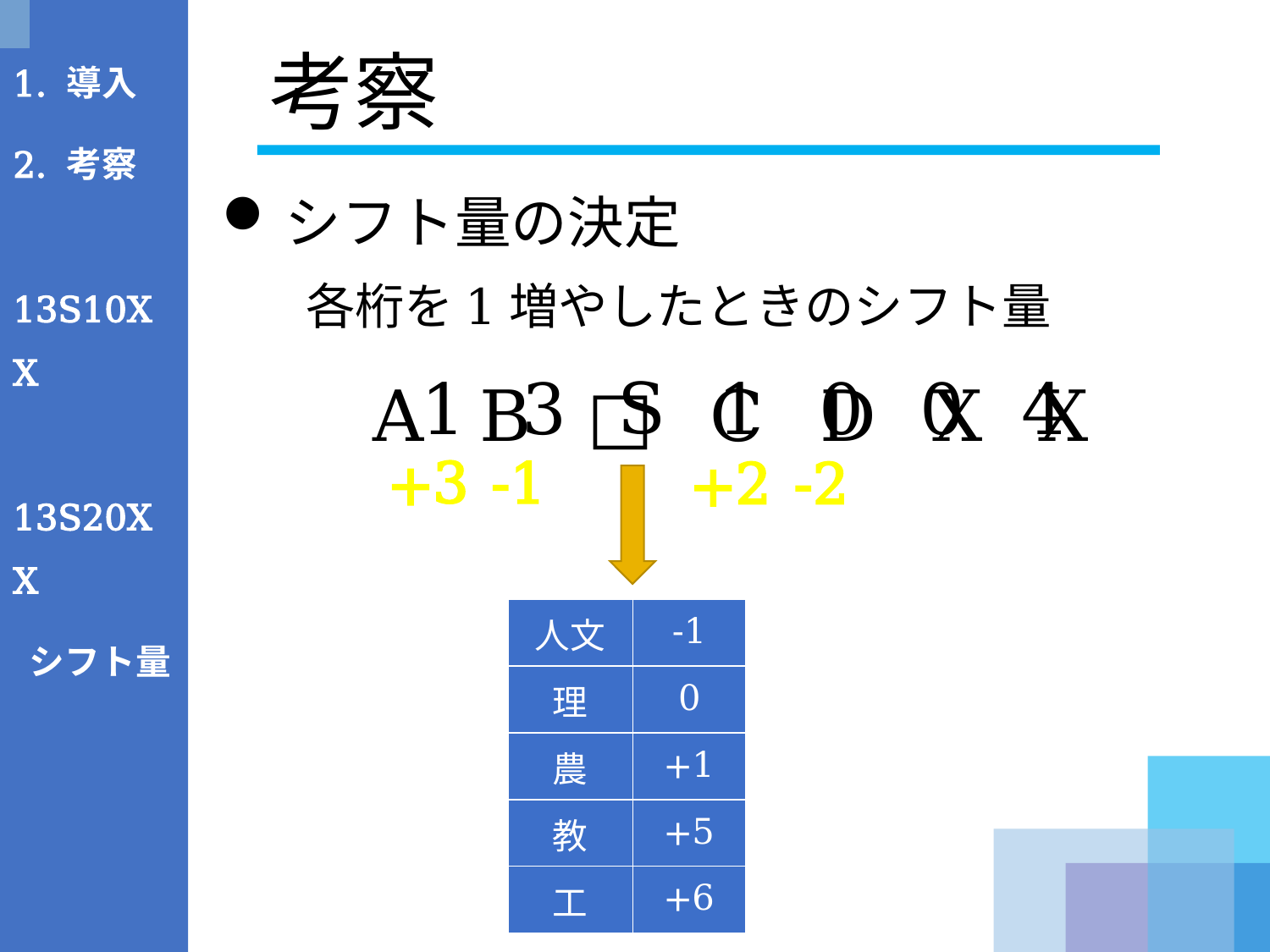

1. 導入
2. 考察
 13S10XX
 13S20XX
 シフト量
# 考察
シフト量の決定
|  | H | A | T | N |
| --- | --- | --- | --- | --- |
| G | Y | S | L | F |
| G | Y | S | L | F |
| X | R | H | A | T |
| X | R | H | A | T |
| N | G | Y | S | L |
| N | G | Y | S | L |
| F | X | R | H | A |
| F | X | R |  |  |
各桁を1増やしたときのシフト量
S
1 3
1 0 0 4
A B □ C D X X
+3
-1
+2
-2

| 人文 | -1 |
| --- | --- |
| 理 | 0 |
| 農 | +1 |
| 教 | +5 |
| 工 | +6 |